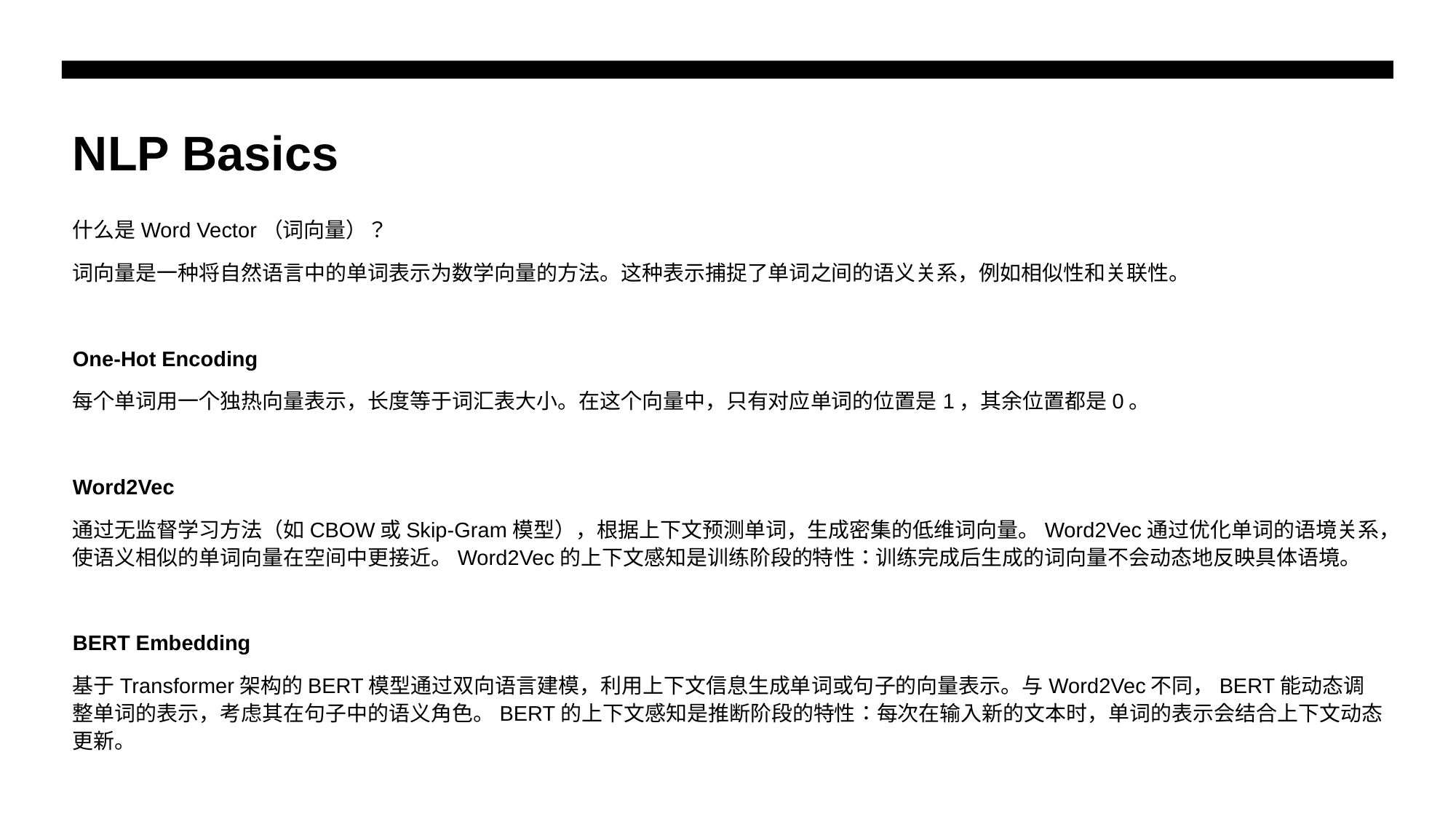

# NLP Basics
什么是Word Vector（词向量）？
词向量是一种将自然语言中的单词表示为数学向量的方法。这种表示捕捉了单词之间的语义关系，例如相似性和关联性。

One-Hot Encoding
每个单词用一个独热向量表示，长度等于词汇表大小。在这个向量中，只有对应单词的位置是1，其余位置都是0。

Word2Vec
通过无监督学习方法（如CBOW或Skip-Gram模型），根据上下文预测单词，生成密集的低维词向量。Word2Vec通过优化单词的语境关系，使语义相似的单词向量在空间中更接近。Word2Vec的上下文感知是训练阶段的特性：训练完成后生成的词向量不会动态地反映具体语境。

BERT Embedding
基于Transformer架构的BERT模型通过双向语言建模，利用上下文信息生成单词或句子的向量表示。与Word2Vec不同，BERT能动态调整单词的表示，考虑其在句子中的语义角色。BERT的上下文感知是推断阶段的特性：每次在输入新的文本时，单词的表示会结合上下文动态更新。